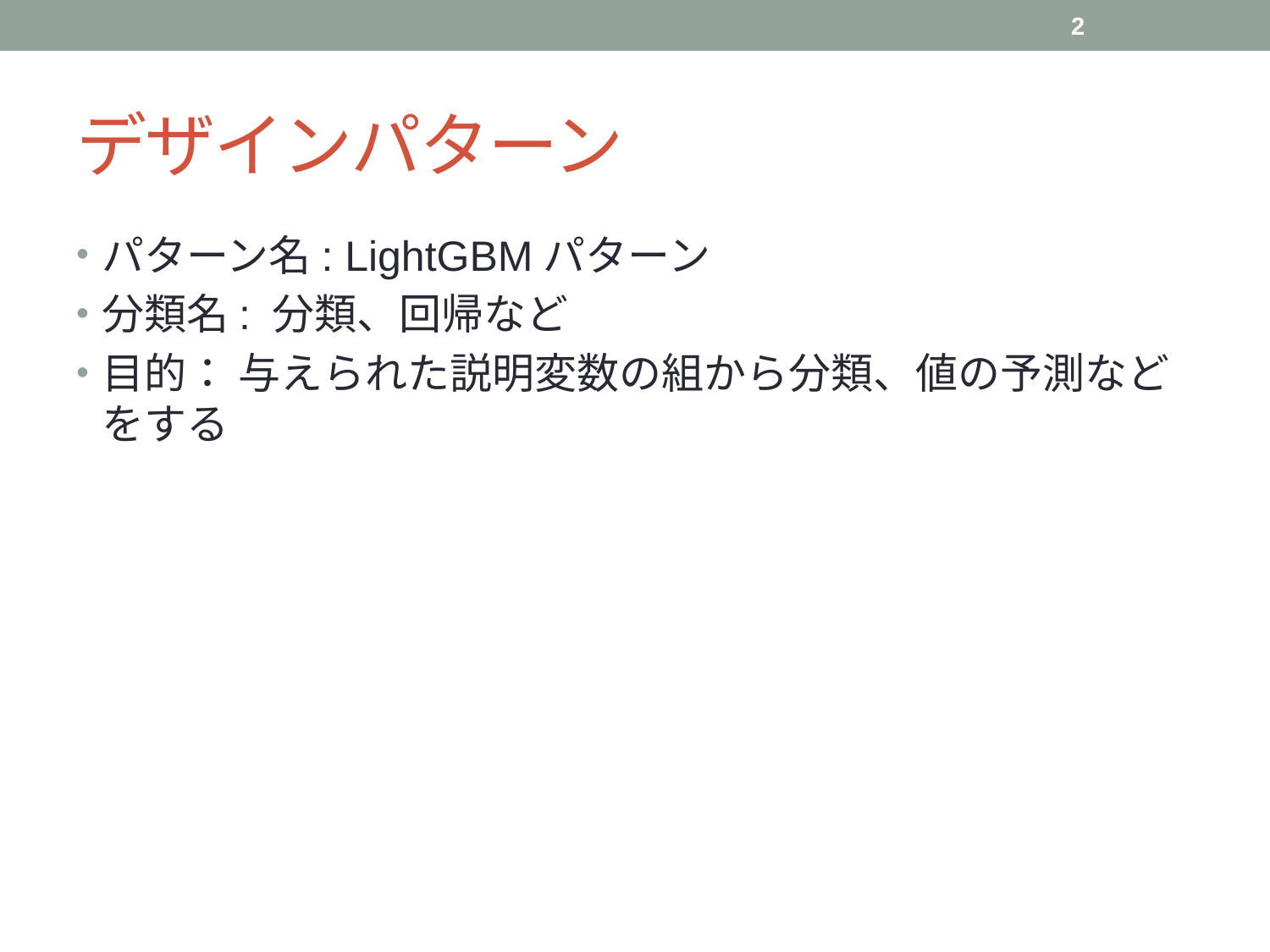

2
# デザインパターン
パターン名: LightGBMパターン
分類名: 分類、回帰など
目的： 与えられた説明変数の組から分類、値の予測などをする